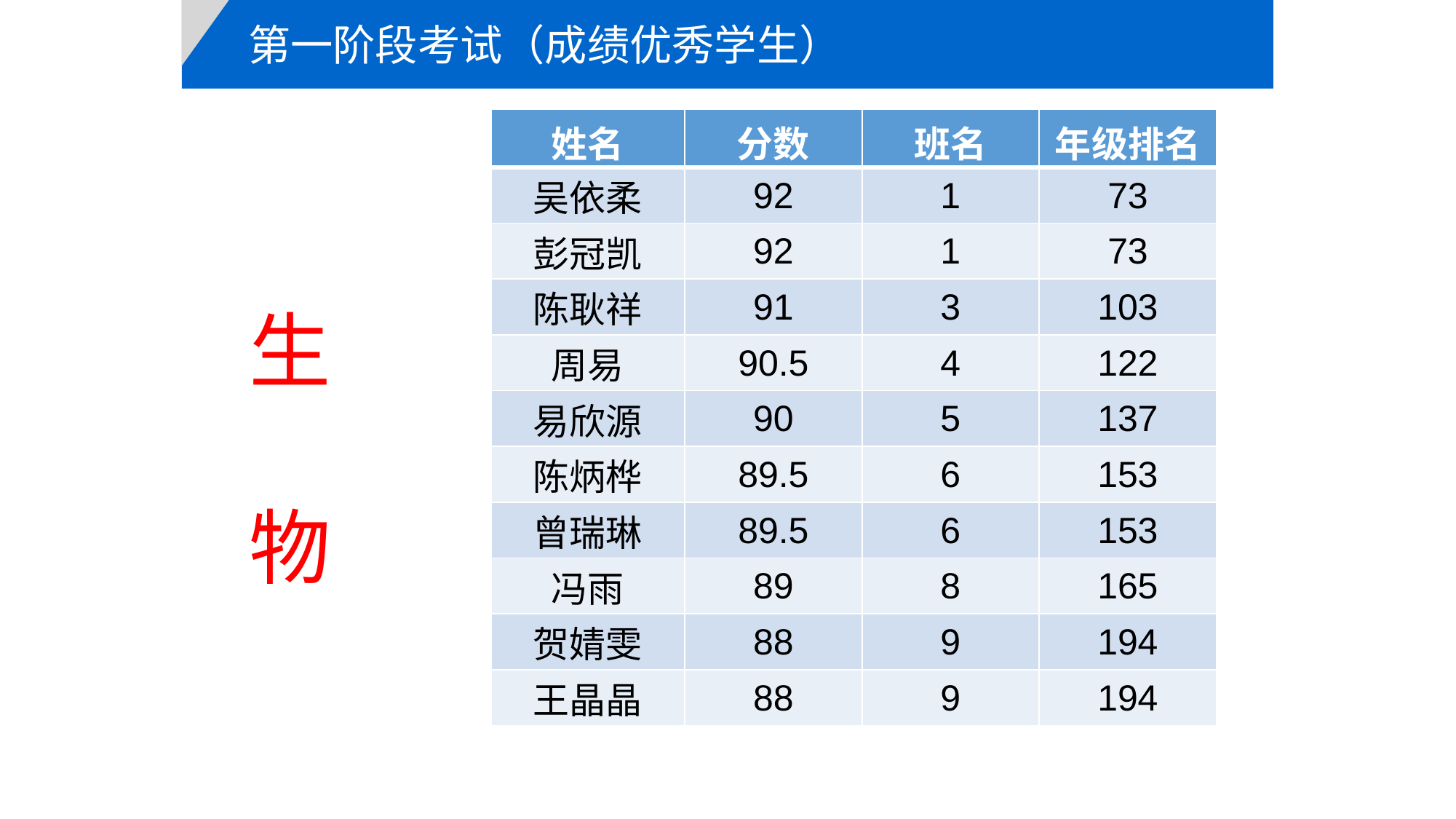

第一阶段考试（成绩优秀学生）
| 姓名 | 分数 | 班名 | 年级排名 |
| --- | --- | --- | --- |
| 吴依柔 | 92 | 1 | 73 |
| 彭冠凯 | 92 | 1 | 73 |
| 陈耿祥 | 91 | 3 | 103 |
| 周易 | 90.5 | 4 | 122 |
| 易欣源 | 90 | 5 | 137 |
| 陈炳桦 | 89.5 | 6 | 153 |
| 曾瑞琳 | 89.5 | 6 | 153 |
| 冯雨 | 89 | 8 | 165 |
| 贺婧雯 | 88 | 9 | 194 |
| 王晶晶 | 88 | 9 | 194 |
生

物